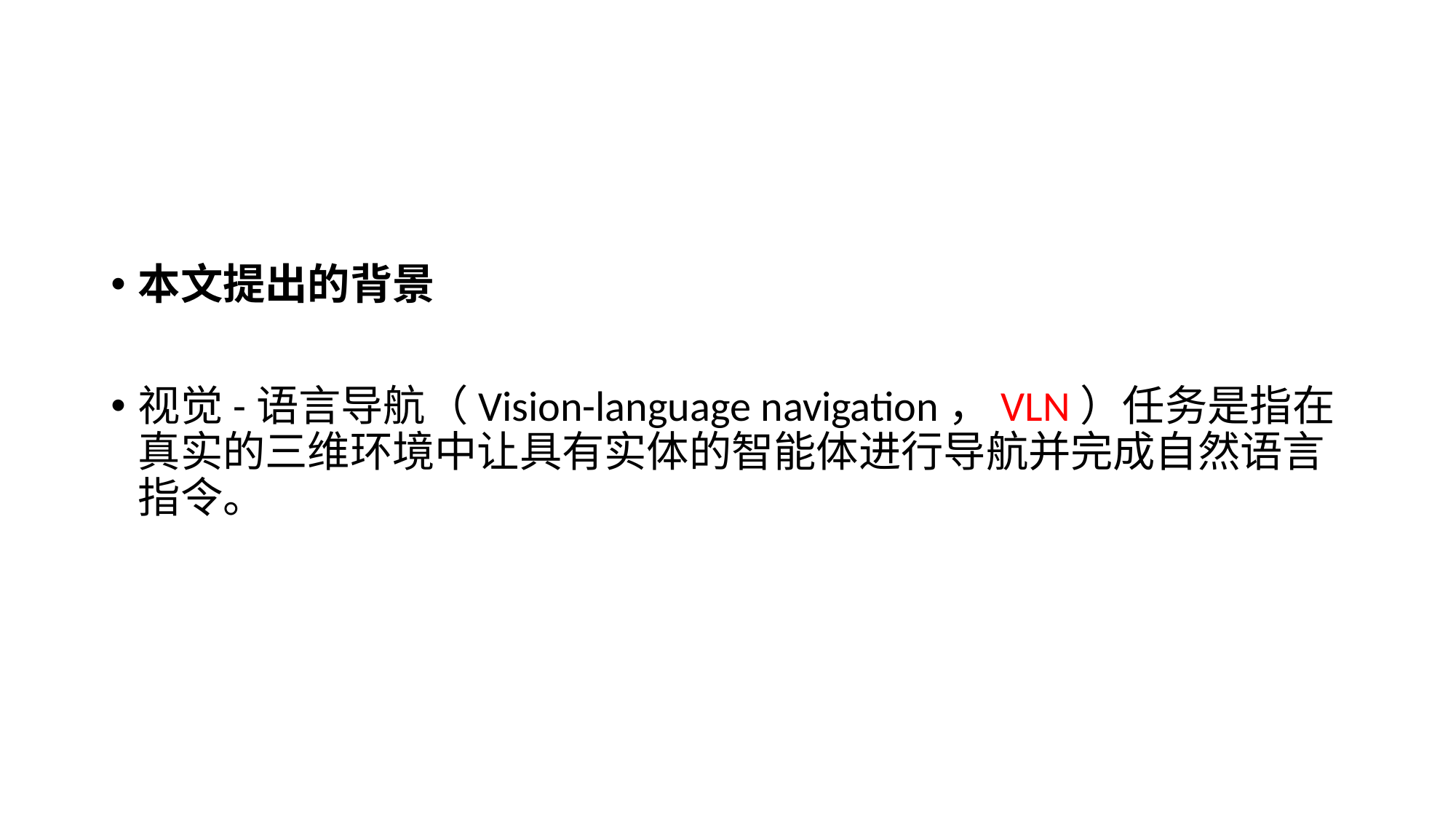

本文提出的背景

视觉-语言导航（Vision-language navigation，VLN）任务是指在真实的三维环境中让具有实体的智能体进行导航并完成自然语言指令。